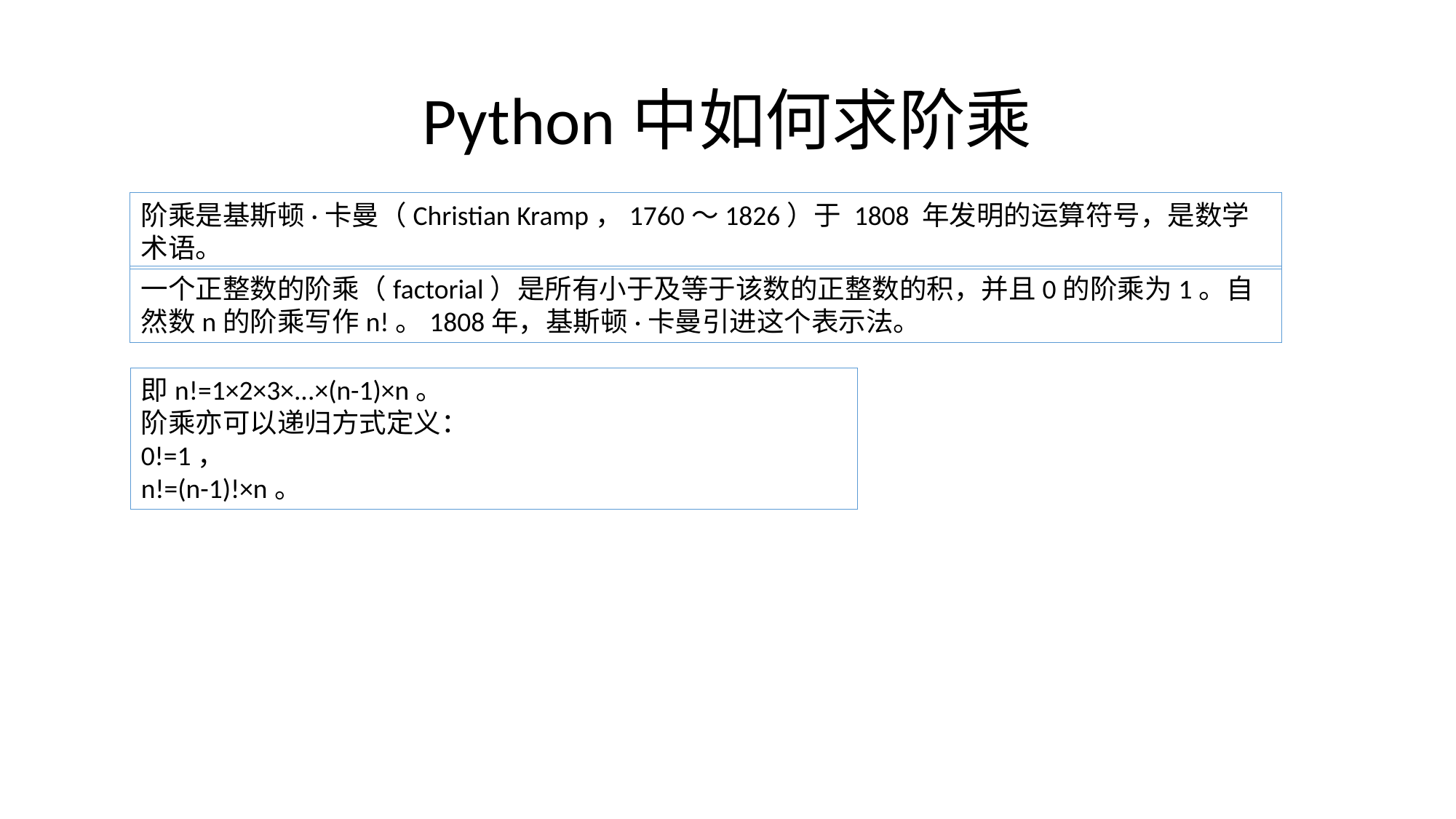

# Python中如何求阶乘
阶乘是基斯顿·卡曼（Christian Kramp，1760～1826）于 1808 年发明的运算符号，是数学术语。
一个正整数的阶乘（factorial）是所有小于及等于该数的正整数的积，并且0的阶乘为1。自然数n的阶乘写作n!。1808年，基斯顿·卡曼引进这个表示法。
即n!=1×2×3×...×(n-1)×n。
阶乘亦可以递归方式定义：
0!=1，
n!=(n-1)!×n。